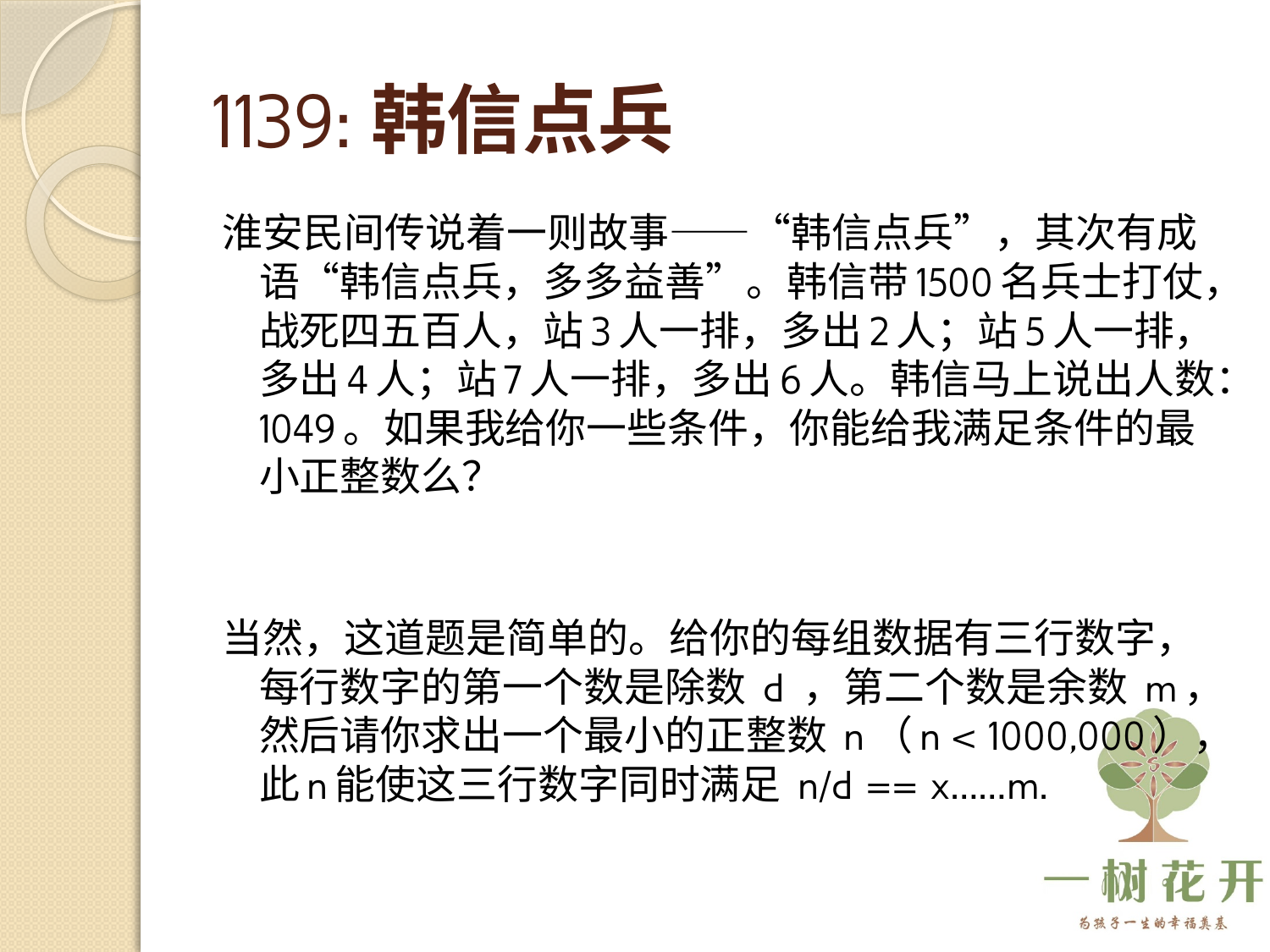

# 1139:韩信点兵
淮安民间传说着一则故事——“韩信点兵”，其次有成语“韩信点兵，多多益善”。韩信带1500名兵士打仗，战死四五百人，站3人一排，多出2人；站5人一排，多出4人；站7人一排，多出6人。韩信马上说出人数：1049。如果我给你一些条件，你能给我满足条件的最小正整数么？

当然，这道题是简单的。给你的每组数据有三行数字，每行数字的第一个数是除数 d ，第二个数是余数 m，然后请你求出一个最小的正整数 n（n < 1000,000），此n能使这三行数字同时满足 n/d == x……m.